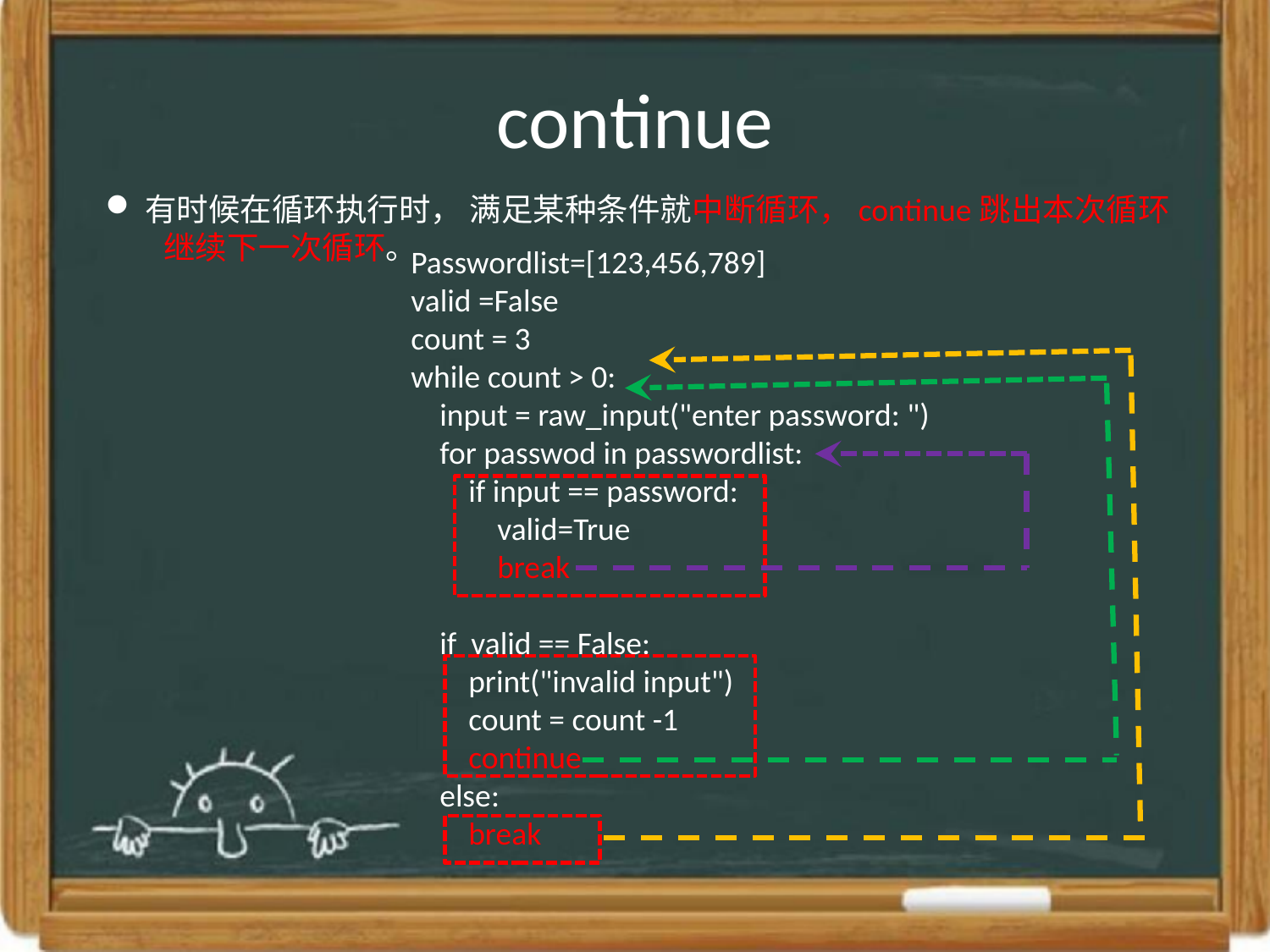

# continue
有时候在循环执行时， 满足某种条件就中断循环，continue跳出本次循环
       继续下一次循环。
Passwordlist=[123,456,789]
valid =False
count = 3
while count > 0:
    input = raw_input("enter password: ")
    for passwod in passwordlist:
        if input == password:
            valid=True
            break

    if  valid == False:
        print("invalid input")
        count = count -1
        continue
    else:
        break